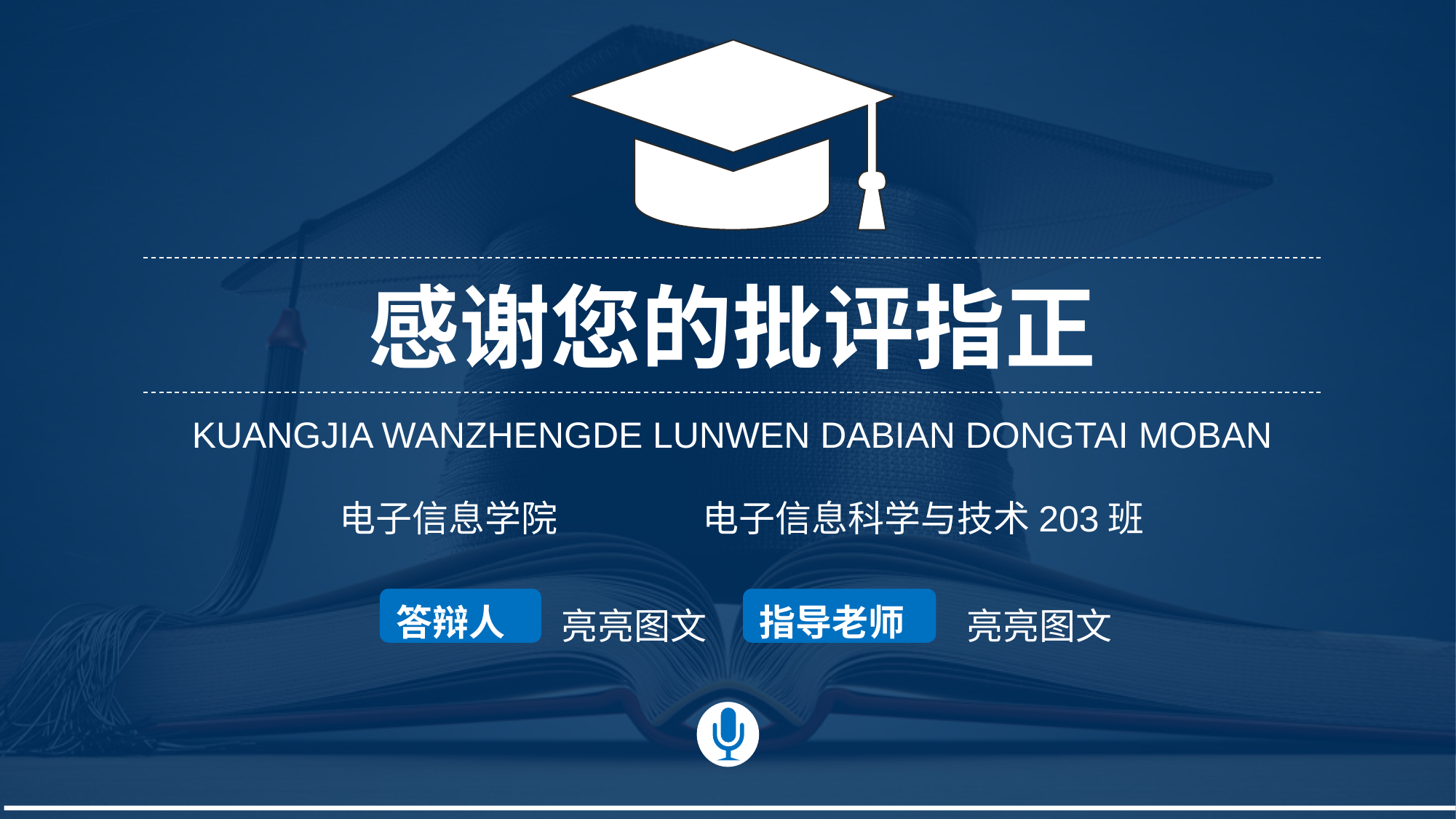

感谢您的批评指正
KUANGJIA WANZHENGDE LUNWEN DABIAN DONGTAI MOBAN
电子信息学院
电子信息科学与技术203班
答辩人
指导老师
亮亮图文
亮亮图文